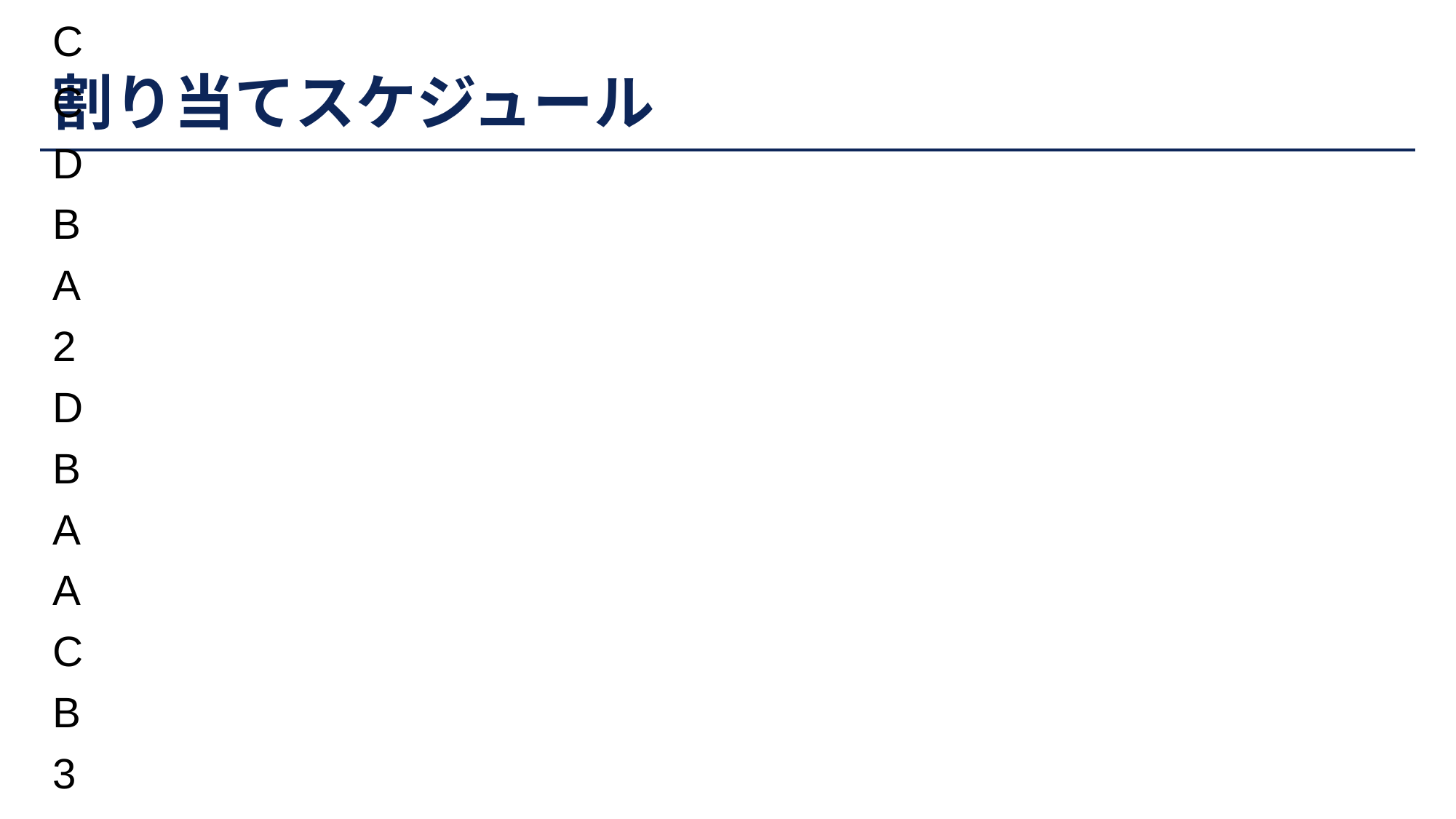

# 割り当てスケジュール
週・月の固定効果を取り除くために、実験群は月・週でバランスするように週単位で割り当てた
月/年
週
9/21
10/21
11/21
12/21
1/22
2/22
1
B
C
C
D
B
A
2
D
B
A
A
C
B
3
A
D
B
C
D
C
4
C
A
D
B
A
D